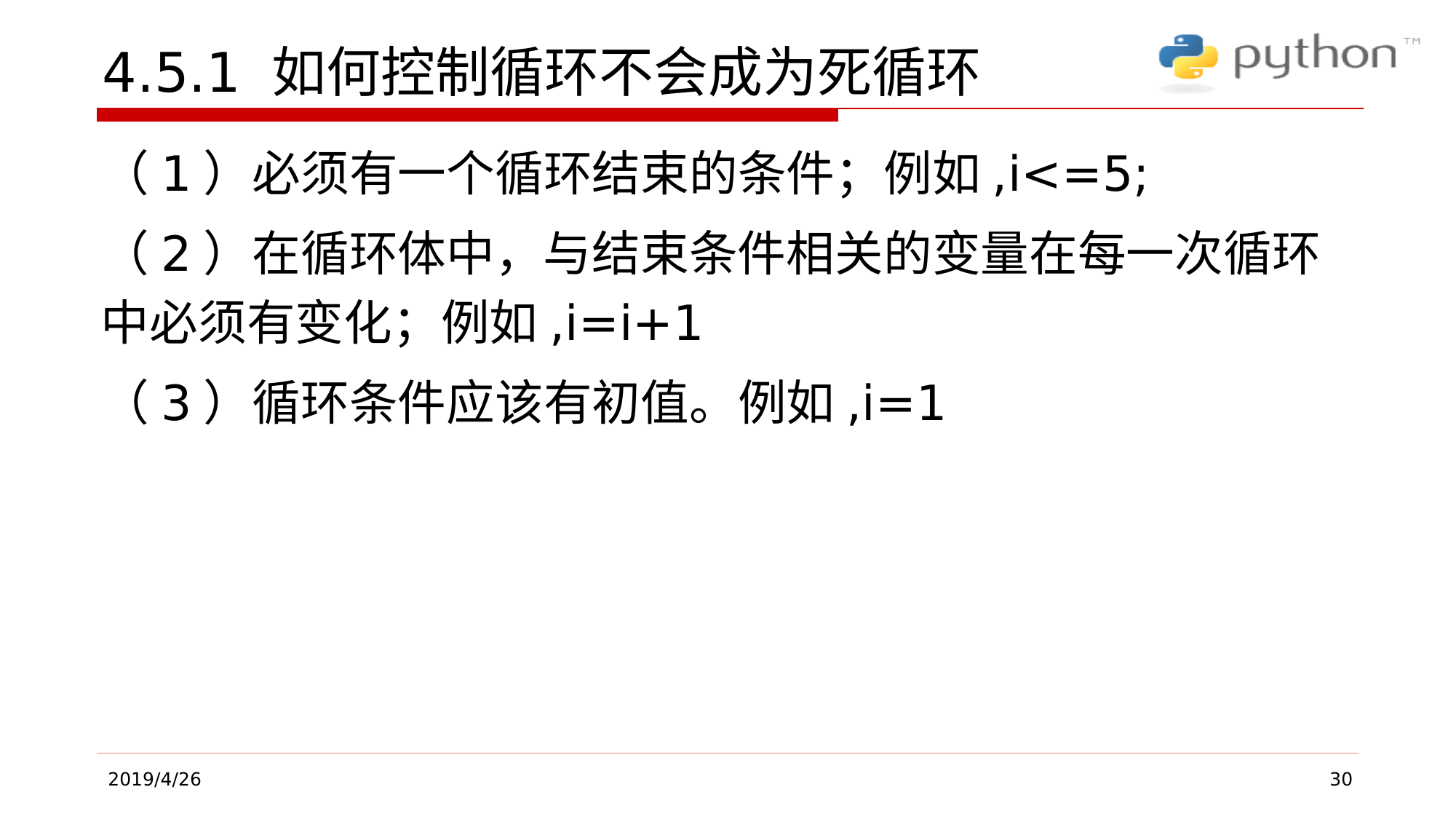

# 4.5.1 如何控制循环不会成为死循环
（1）必须有一个循环结束的条件；例如,i<=5;
（2）在循环体中，与结束条件相关的变量在每一次循环中必须有变化；例如,i=i+1
（3）循环条件应该有初值。例如,i=1
30
2019/4/26